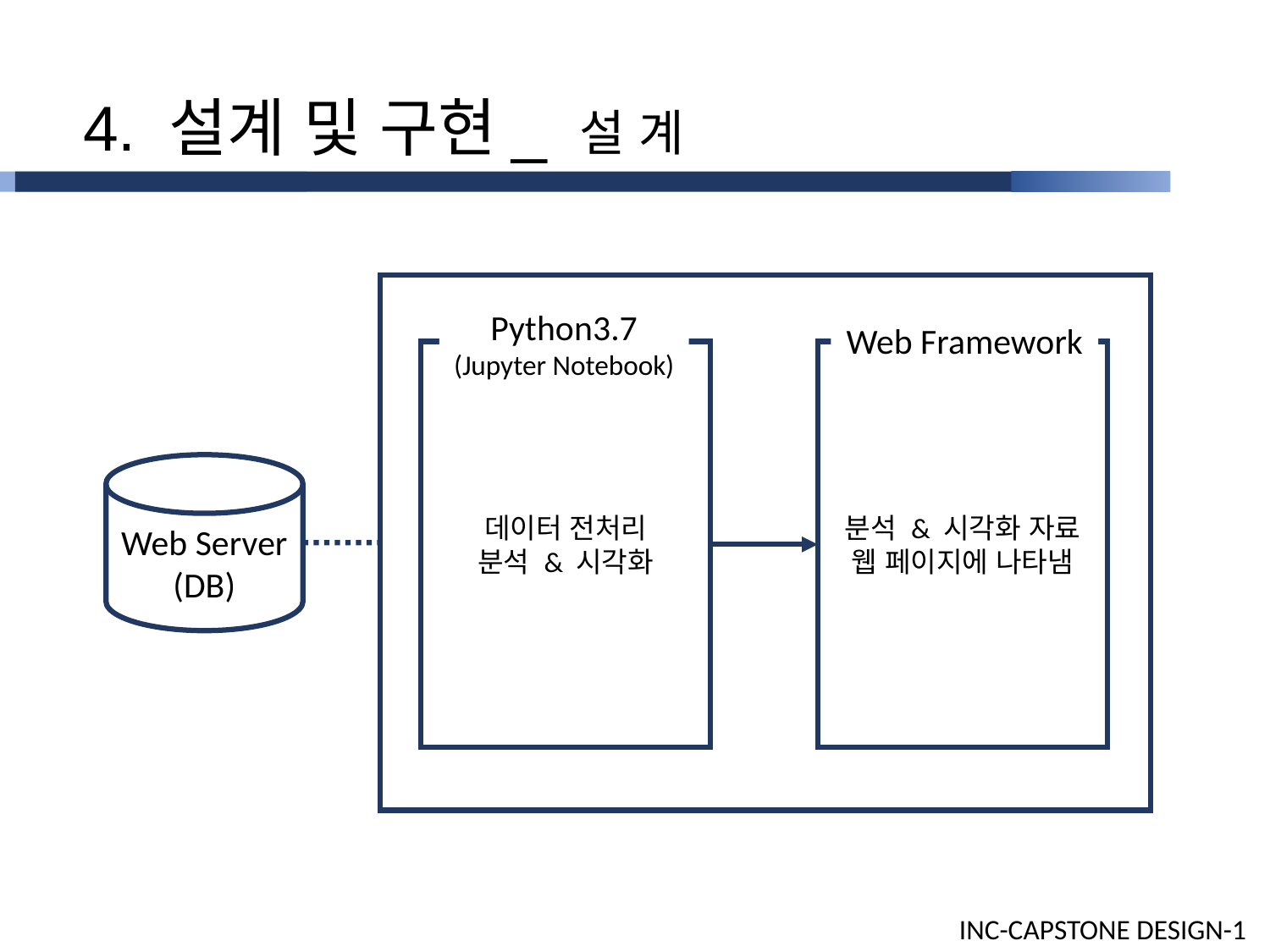

4. 설계 및 구현_ 설 계

Python3.7
(Jupyter Notebook)
Web Framework
데이터 전처리
분석 & 시각화

분석 & 시각화 자료
웹 페이지에 나타냄

Web Server
(DB)
코드 작성할 경우 더 세부적으로 표현해야 함 – 빈칸에 소스코드 제목 넣기
(캡스톤디자인 3주 2차시 TSA 참조)